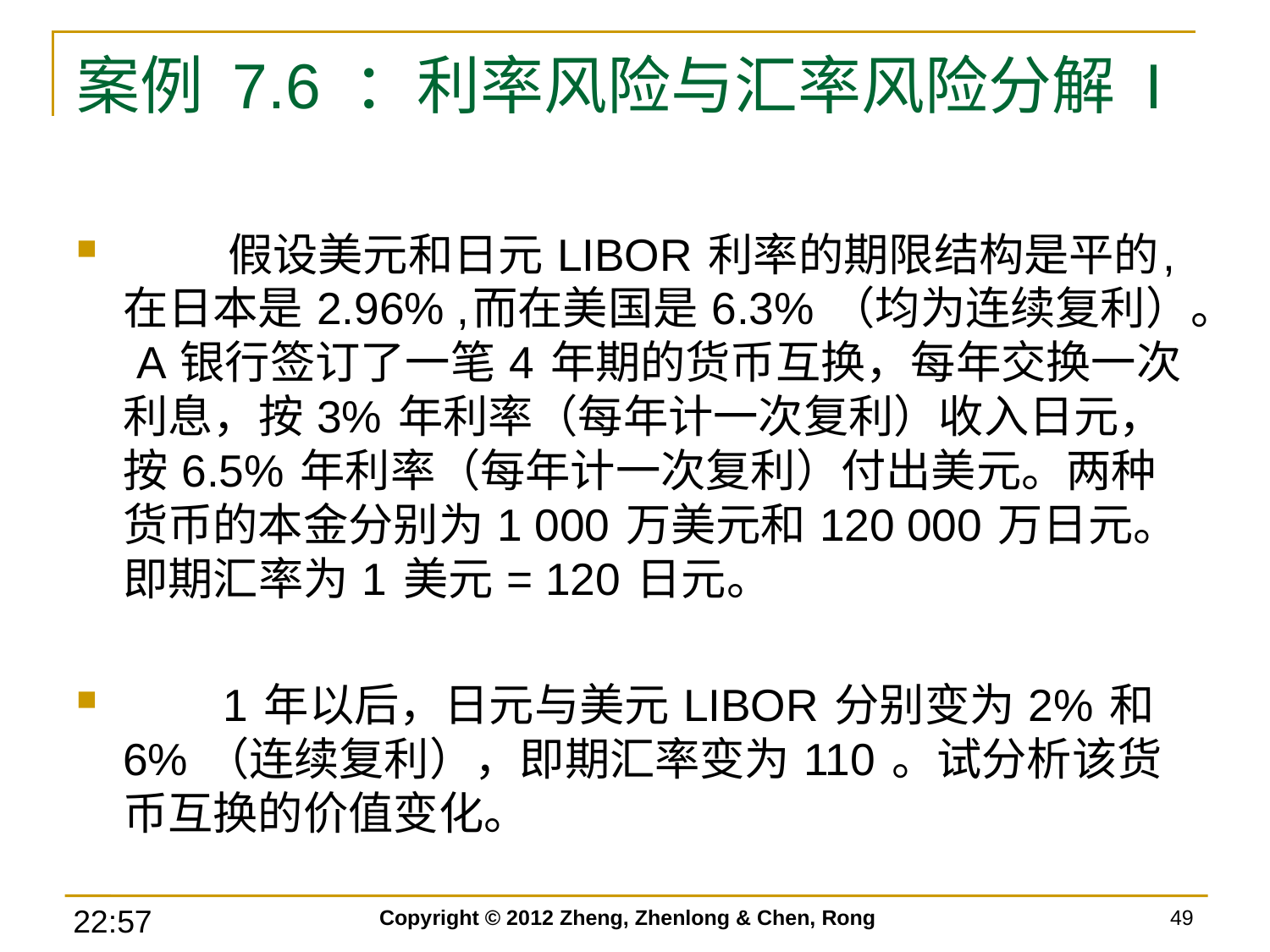

# 案例 7.6 ：利率风险与汇率风险分解 I

          假设美元和日元 LIBOR 利率的期限结构是平的,在日本是 2.96% ,而在美国是 6.3% （均为连续复利）。 A 银行签订了一笔 4 年期的货币互换，每年交换一次利息，按 3% 年利率（每年计一次复利）收入日元，按 6.5% 年利率（每年计一次复利）付出美元。两种货币的本金分别为 1 000 万美元和 120 000 万日元。即期汇率为 1 美元 = 120 日元。

        1 年以后，日元与美元 LIBOR 分别变为 2% 和 6% （连续复利），即期汇率变为 110 。试分析该货币互换的价值变化。
Copyright © 2012 Zheng, Zhenlong & Chen, Rong
49